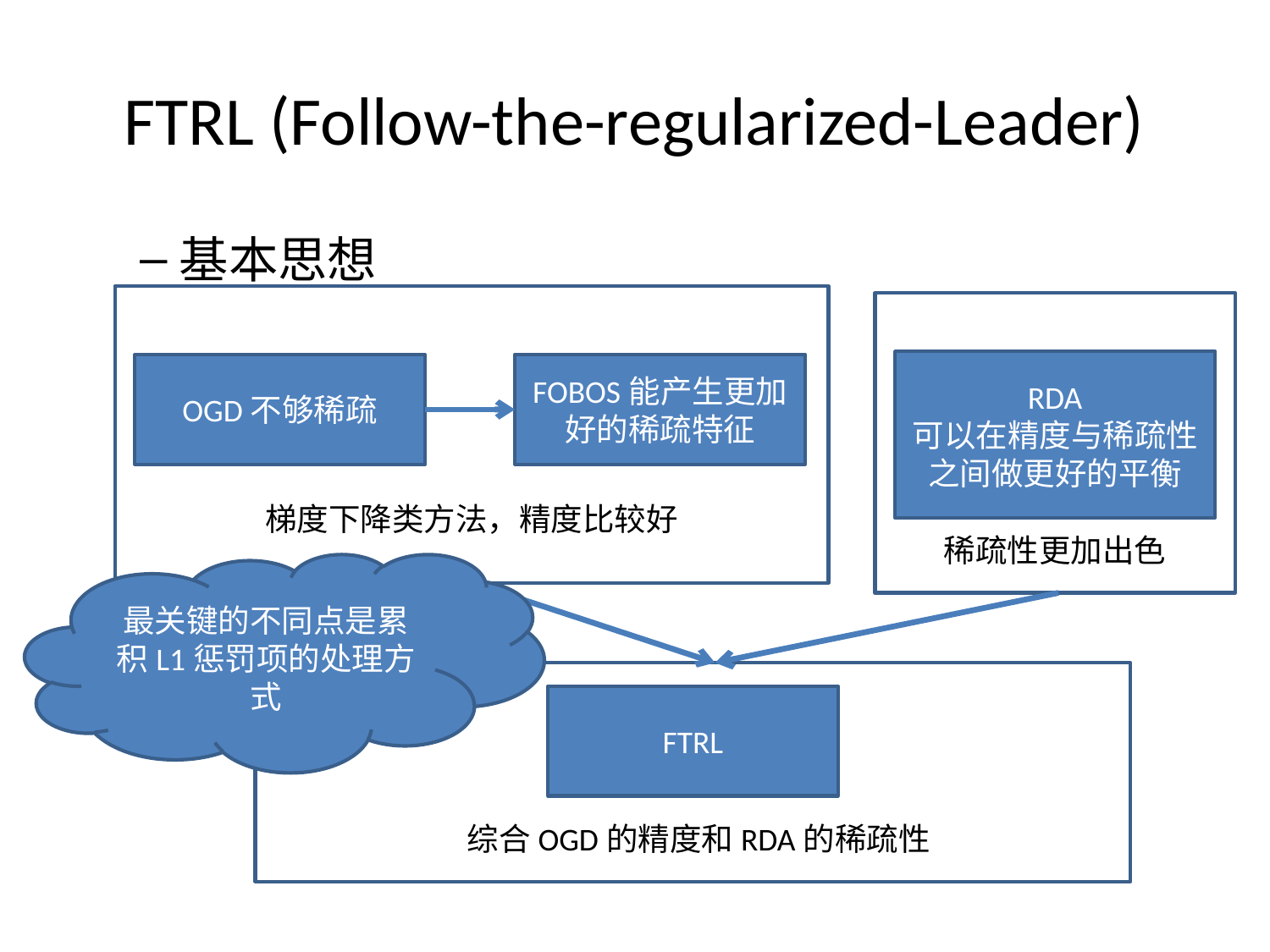

# FTRL (Follow-the-regularized-Leader)
基本思想

RDA
可以在精度与稀疏性之间做更好的平衡
OGD不够稀疏
FOBOS能产生更加好的稀疏特征
梯度下降类方法，精度比较好
稀疏性更加出色
最关键的不同点是累积L1惩罚项的处理方式

FTRL
综合OGD的精度和RDA的稀疏性